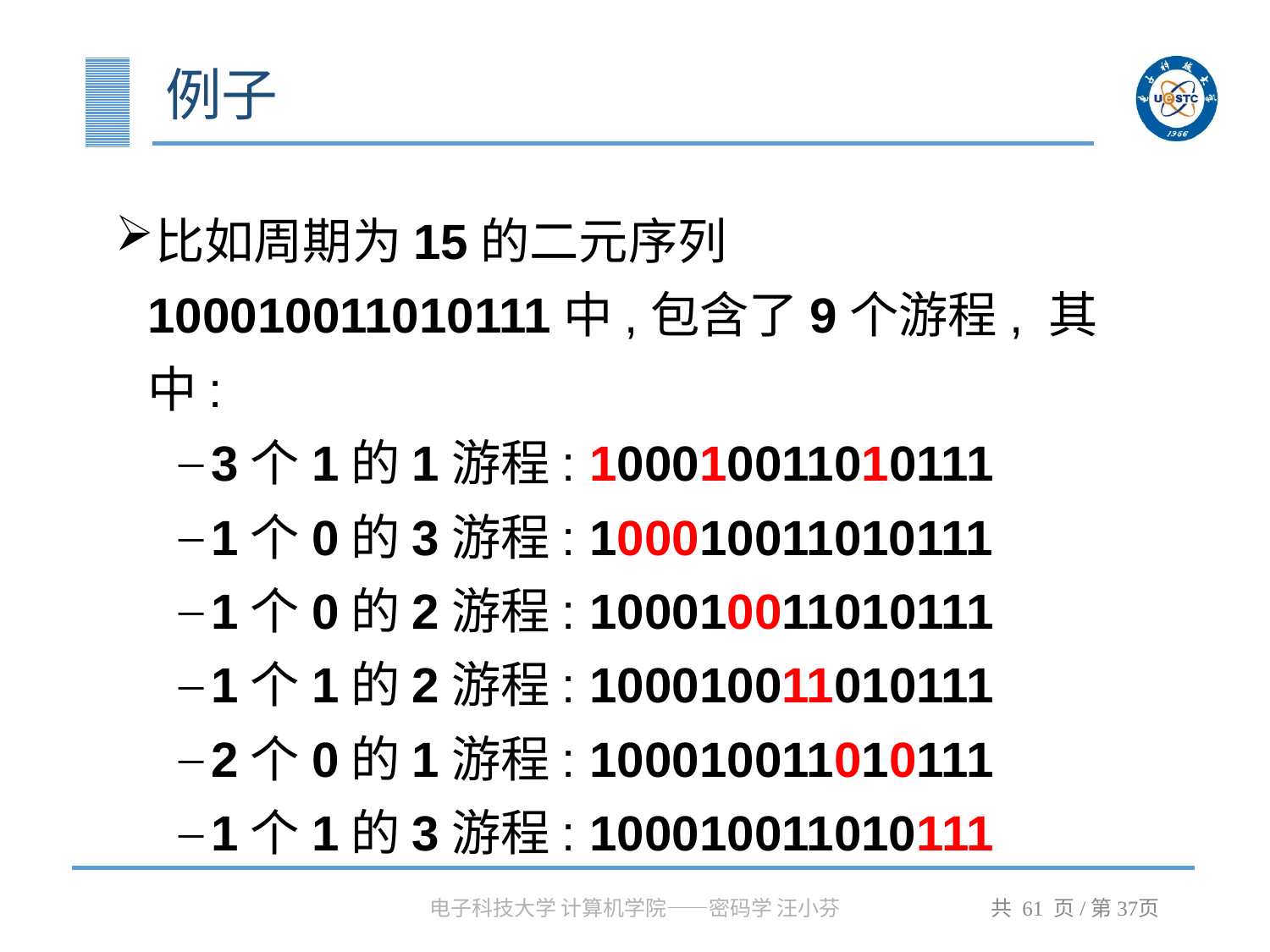

# 例子
比如周期为15的二元序列100010011010111中,包含了9个游程, 其中:
3个1的1游程: 100010011010111
1个0的3游程: 100010011010111
1个0的2游程: 100010011010111
1个1的2游程: 100010011010111
2个0的1游程: 100010011010111
1个1的3游程: 100010011010111

电子科技大学 计算机学院——密码学 汪小芬
共 61 页/第37页